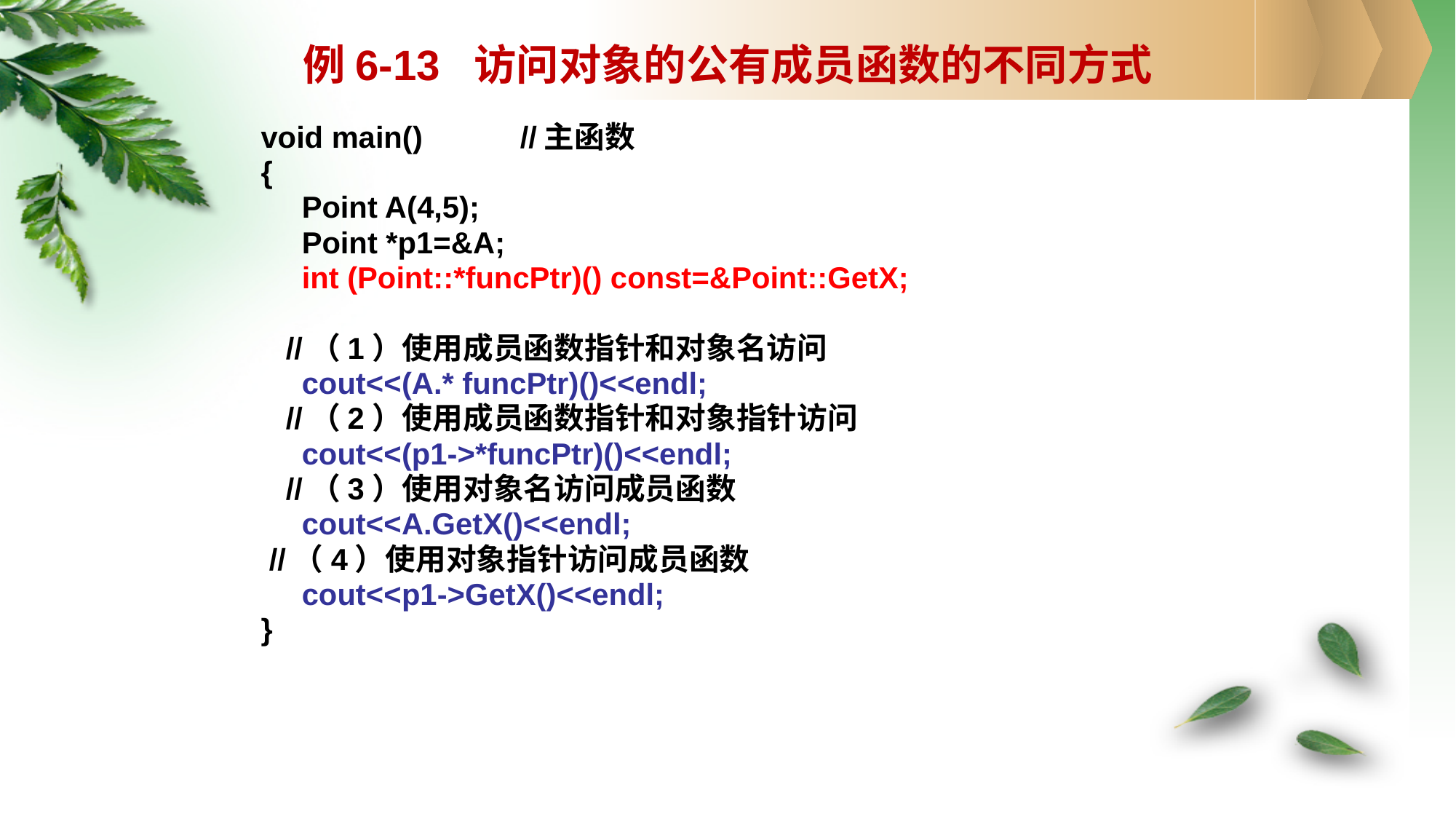

# 例6-13  访问对象的公有成员函数的不同方式
void main()	//主函数
{
	Point A(4,5);
	Point *p1=&A;
	int (Point::*funcPtr)() const=&Point::GetX;

   //（1）使用成员函数指针和对象名访问
	cout<<(A.* funcPtr)()<<endl;
   //（2）使用成员函数指针和对象指针访问
	cout<<(p1->*funcPtr)()<<endl;
   //（3）使用对象名访问成员函数
	cout<<A.GetX()<<endl;
 //（4）使用对象指针访问成员函数
	cout<<p1->GetX()<<endl;
}